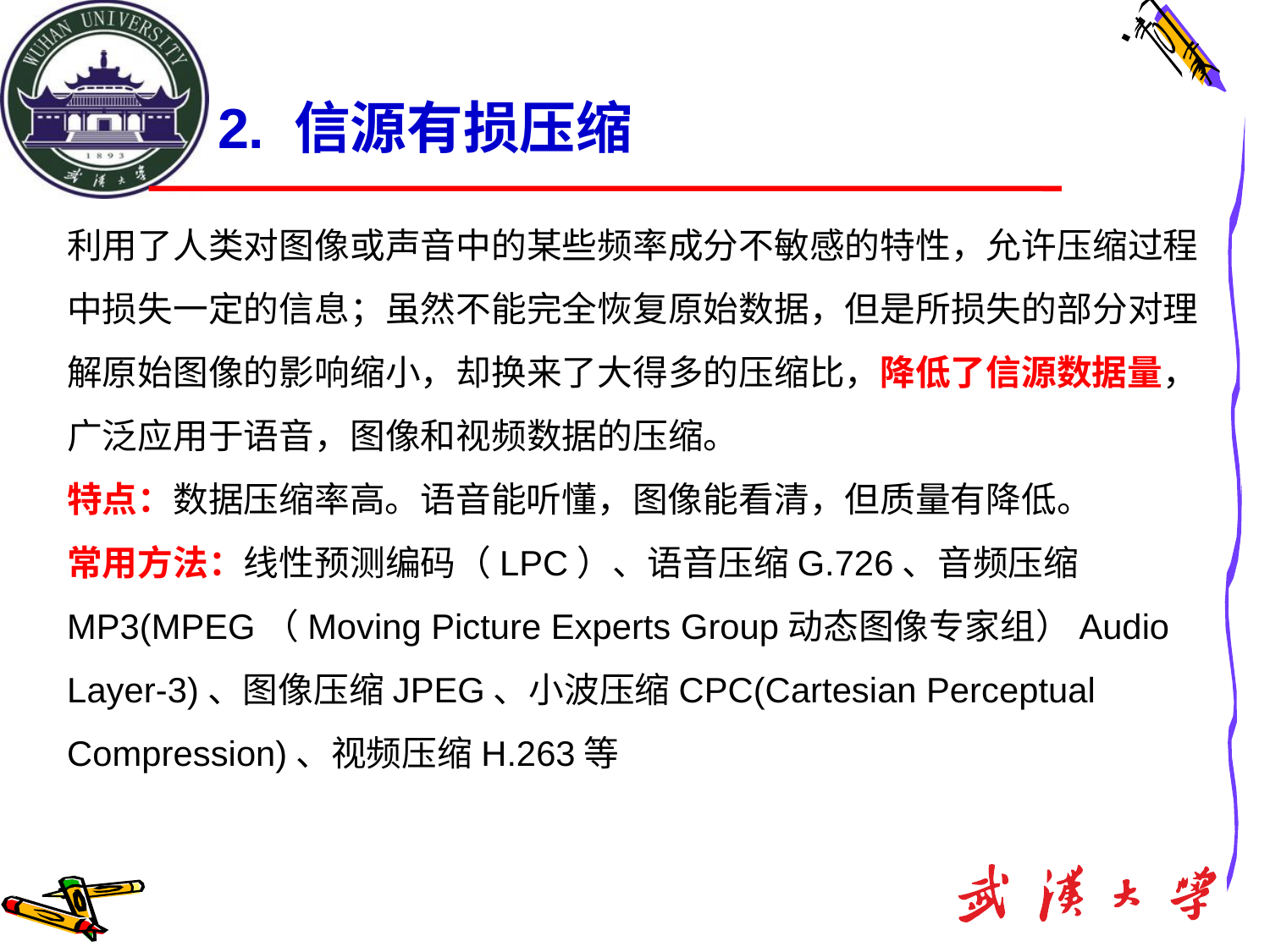

# 2. 信源有损压缩
利用了人类对图像或声音中的某些频率成分不敏感的特性，允许压缩过程中损失一定的信息；虽然不能完全恢复原始数据，但是所损失的部分对理解原始图像的影响缩小，却换来了大得多的压缩比，降低了信源数据量，广泛应用于语音，图像和视频数据的压缩。
特点：数据压缩率高。语音能听懂，图像能看清，但质量有降低。
常用方法：线性预测编码（LPC）、语音压缩G.726、音频压缩MP3(MPEG（Moving Picture Experts Group动态图像专家组）Audio Layer-3)、图像压缩JPEG、小波压缩CPC(Cartesian Perceptual Compression)、视频压缩H.263等